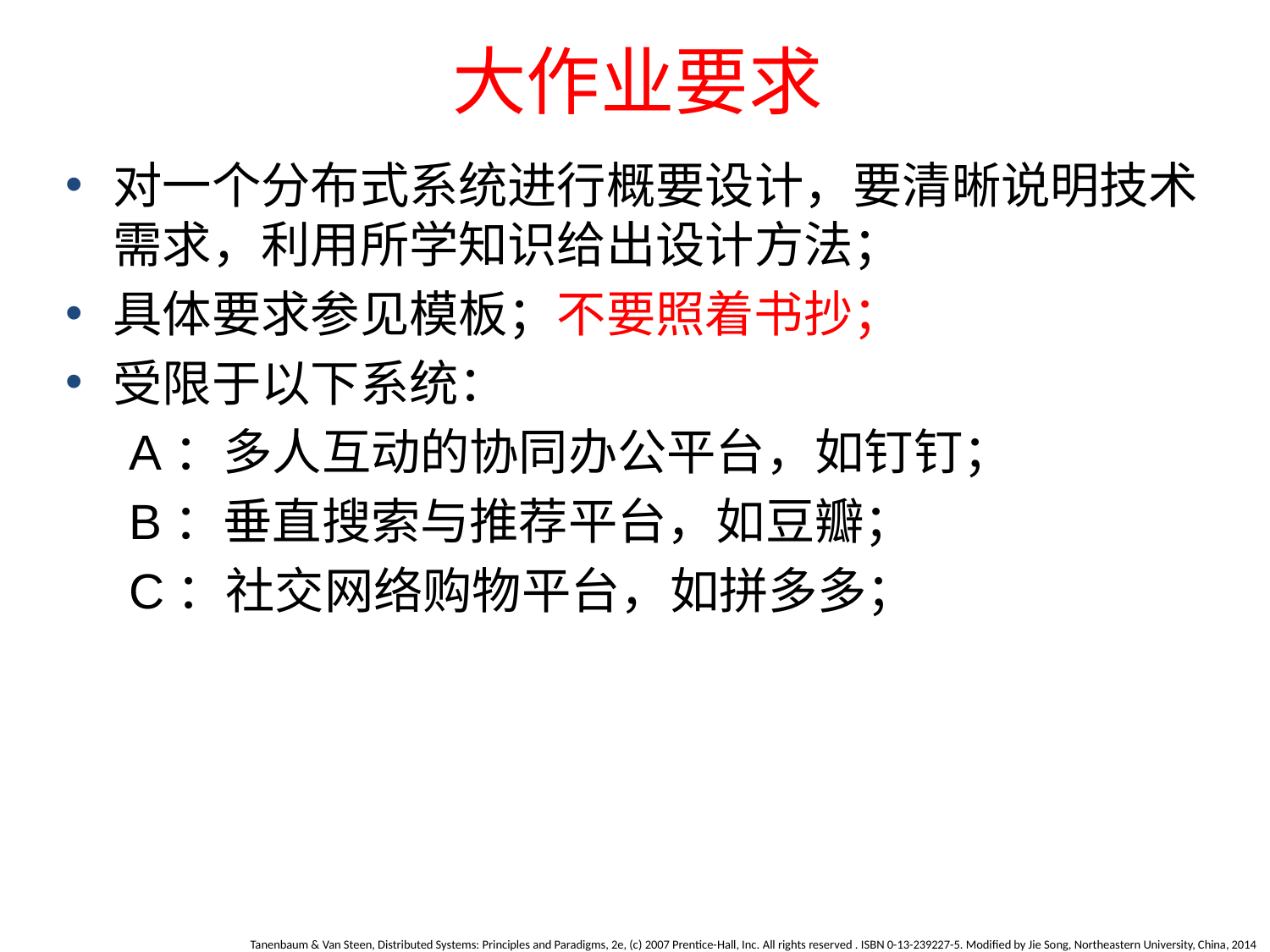

# 大作业要求
对一个分布式系统进行概要设计，要清晰说明技术需求，利用所学知识给出设计方法；
具体要求参见模板；不要照着书抄；
受限于以下系统：
A：多人互动的协同办公平台，如钉钉；
B：垂直搜索与推荐平台，如豆瓣；
C：社交网络购物平台，如拼多多；